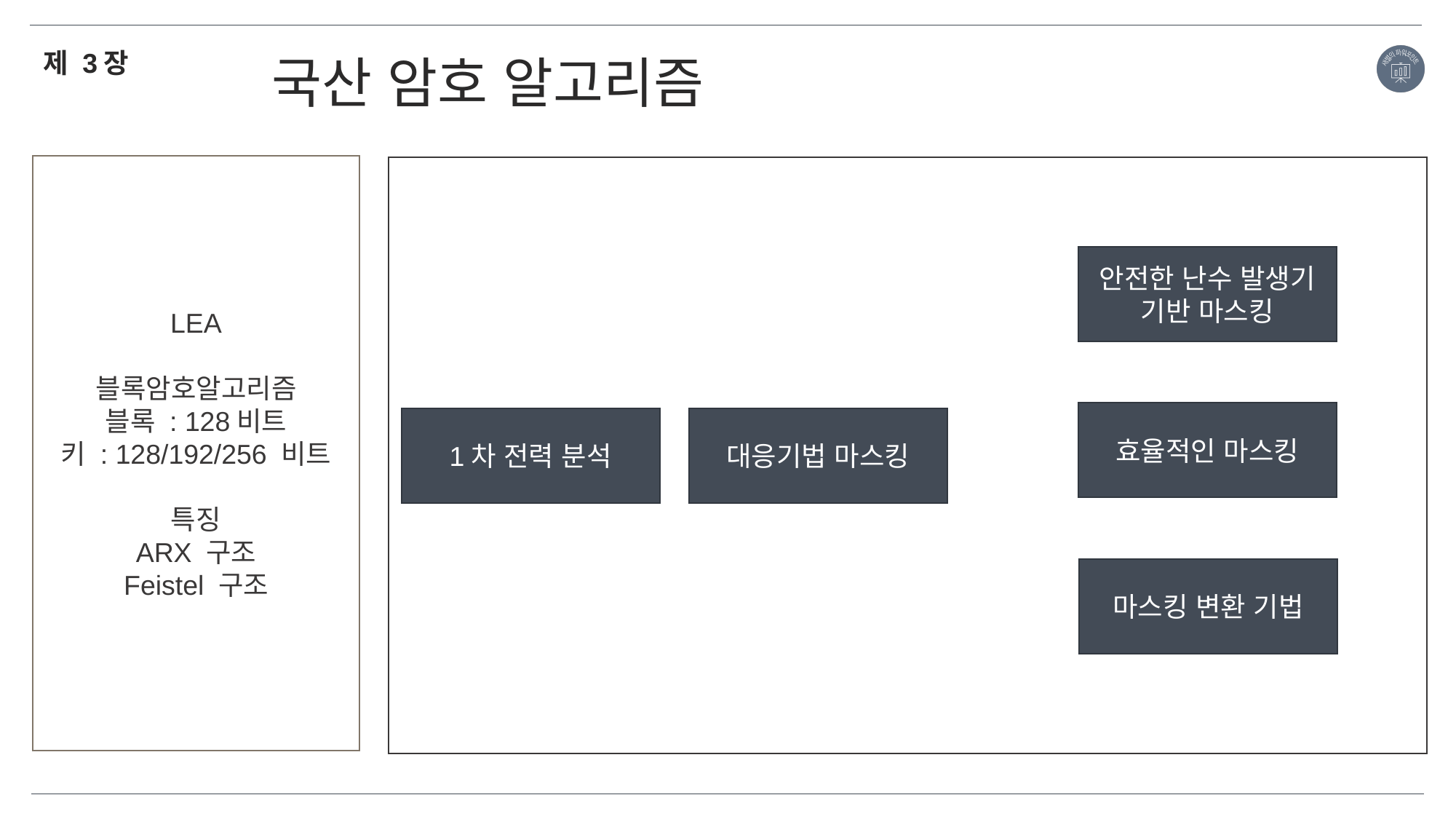

제 3장
국산 암호 알고리즘
LEA

블록암호알고리즘
블록 : 128비트
키 : 128/192/256 비트

특징
ARX 구조
Feistel 구조

안전한 난수 발생기
기반 마스킹
효율적인 마스킹
1차 전력 분석
대응기법 마스킹
마스킹 변환 기법